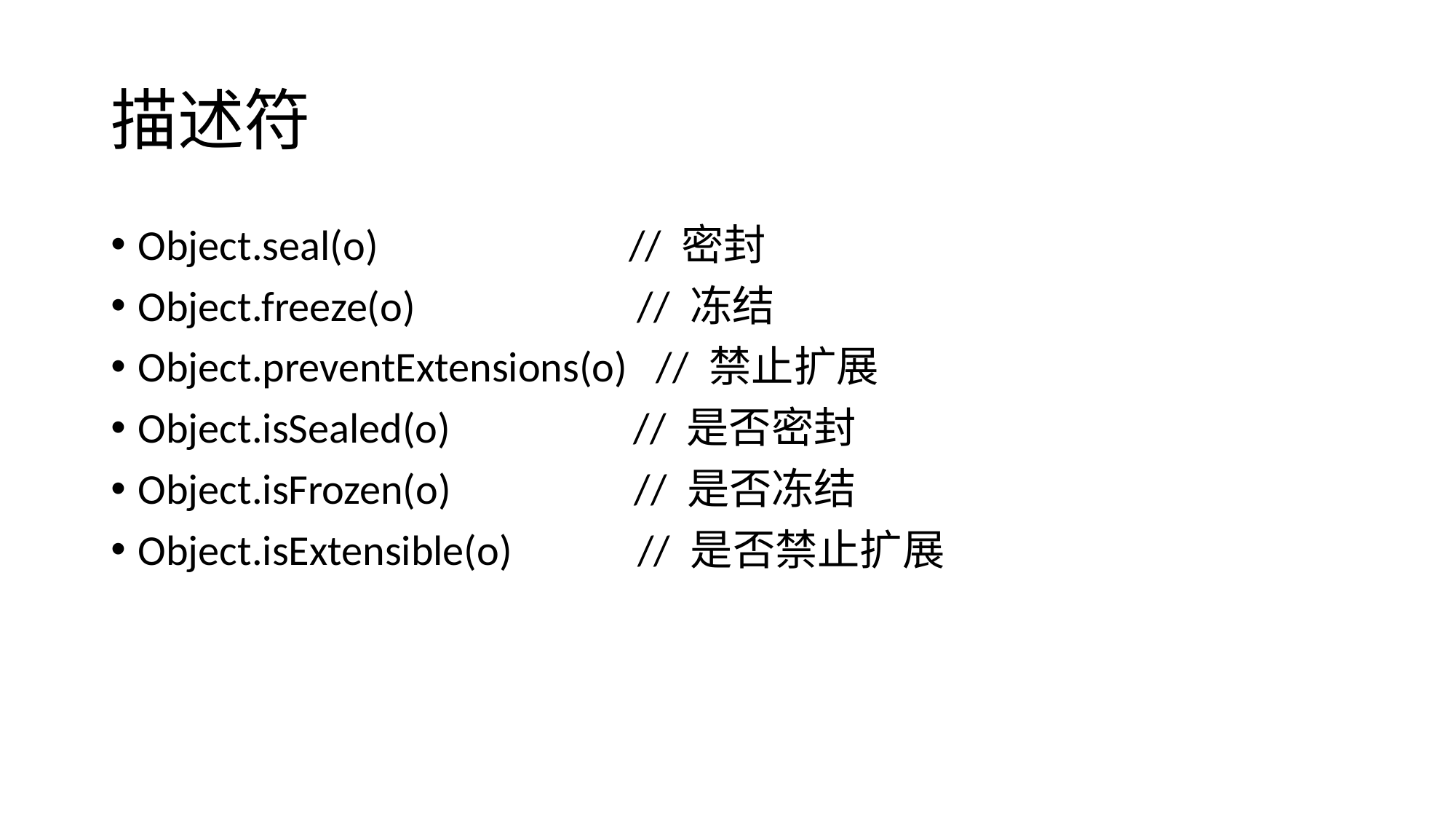

# 描述符
Object.seal(o)                          // 密封
Object.freeze(o)                       // 冻结
Object.preventExtensions(o)   // 禁止扩展
Object.isSealed(o)                   // 是否密封
Object.isFrozen(o)                   // 是否冻结
Object.isExtensible(o)             // 是否禁止扩展